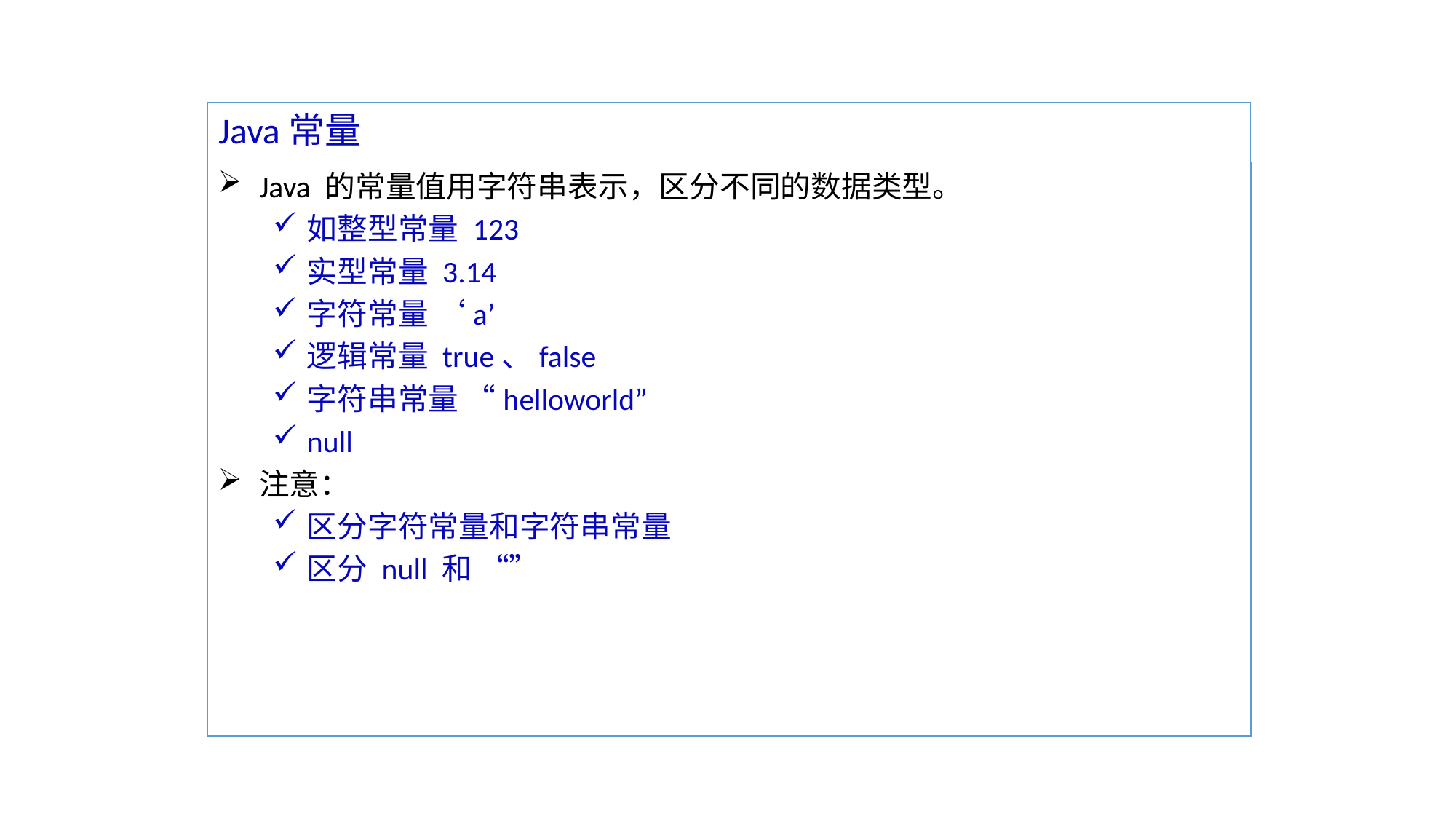

# Java常量
Java 的常量值用字符串表示，区分不同的数据类型。
如整型常量 123
实型常量 3.14
字符常量 ‘a’
逻辑常量 true、false
字符串常量 “helloworld”
null
注意：
区分字符常量和字符串常量
区分 null 和 “”